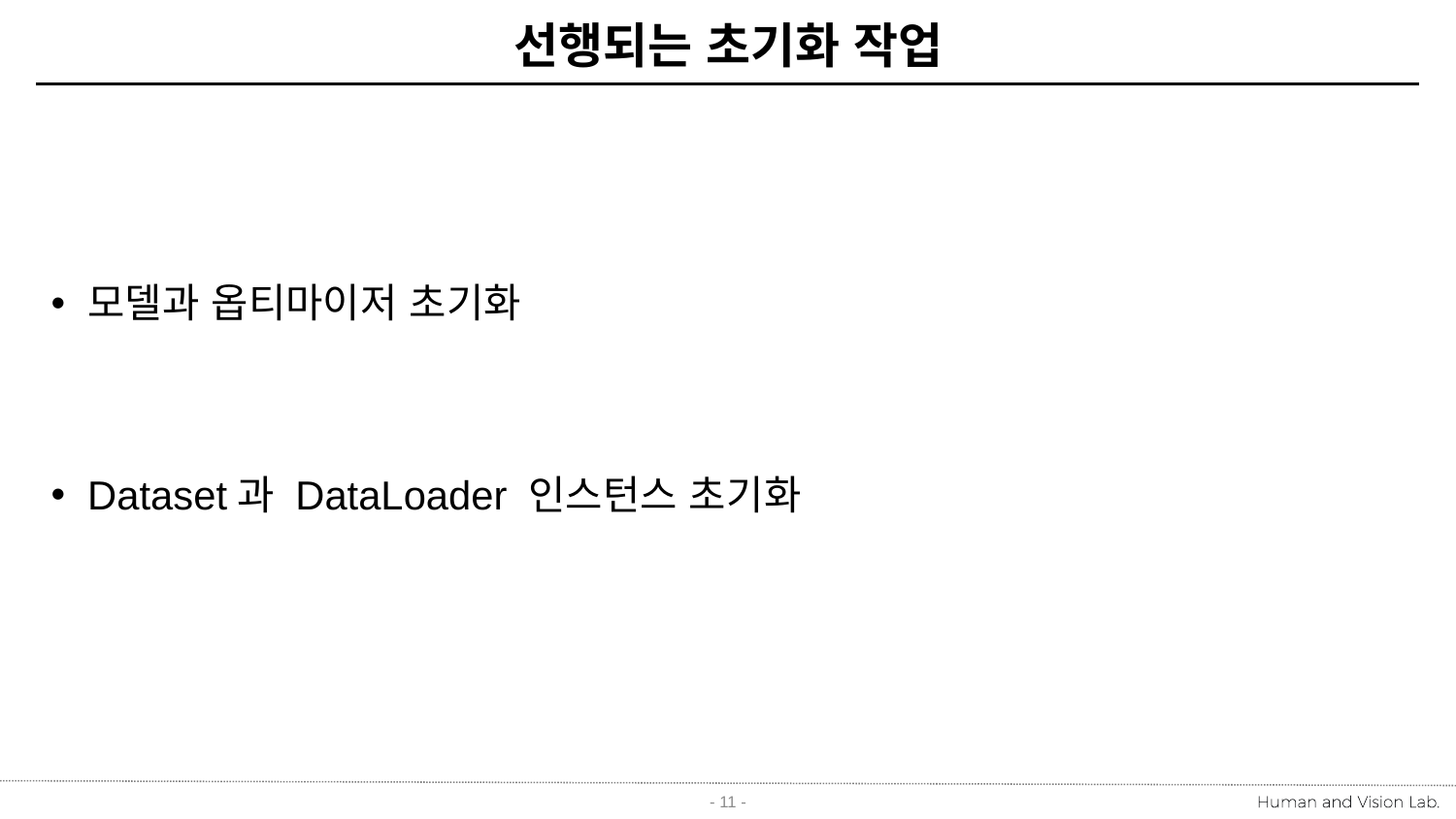

# 선행되는 초기화 작업
모델과 옵티마이저 초기화

Dataset과 DataLoader 인스턴스 초기화
- 11 -